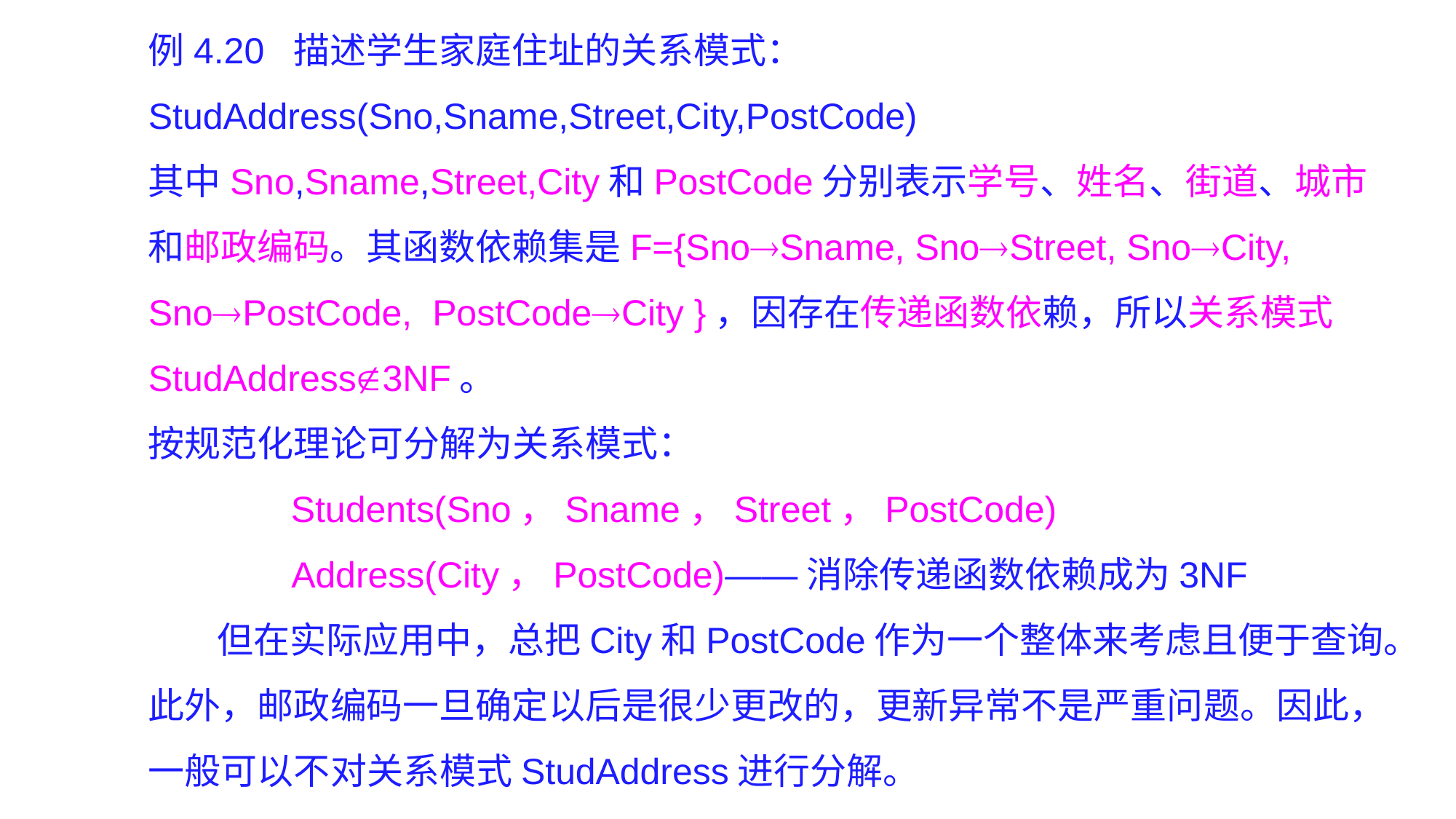

例4.20  描述学生家庭住址的关系模式：
StudAddress(Sno,Sname,Street,City,PostCode)
其中Sno,Sname,Street,City和PostCode分别表示学号、姓名、街道、城市和邮政编码。其函数依赖集是F={Sno→Sname, Sno→Street, Sno→City, Sno→PostCode,  PostCode→City }，因存在传递函数依赖，所以关系模式StudAddress∉3NF。
按规范化理论可分解为关系模式：
              Students(Sno，Sname，Street，PostCode)
Address(City，PostCode)——消除传递函数依赖成为3NF
但在实际应用中，总把City和PostCode作为一个整体来考虑且便于查询。此外，邮政编码一旦确定以后是很少更改的，更新异常不是严重问题。因此，一般可以不对关系模式StudAddress进行分解。